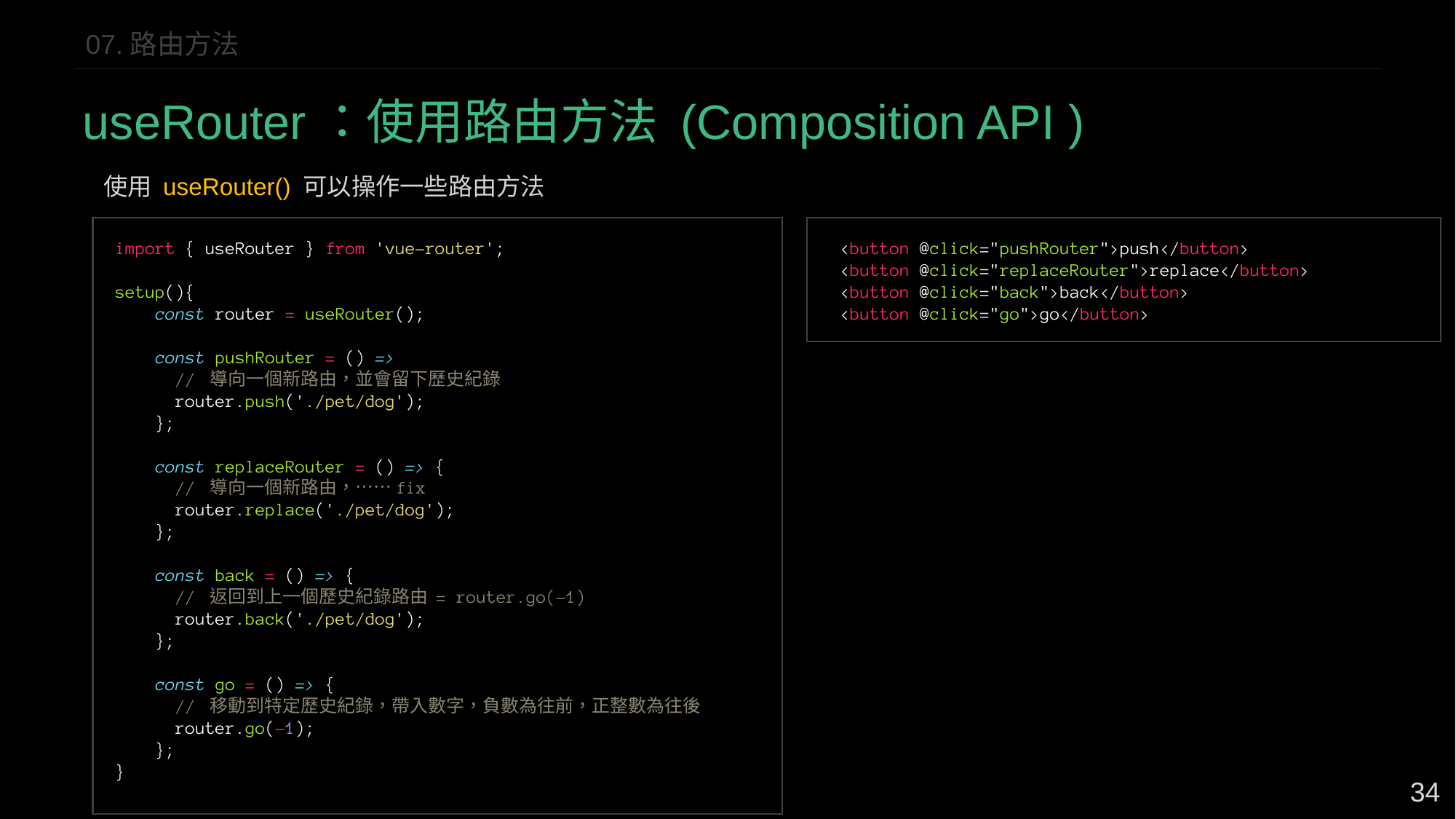

07.路由方法
useRouter：使用路由方法 (Composition API )
使用 useRouter() 可以操作一些路由方法

import { useRouter } from 'vue-router';

setup(){
    const router = useRouter();
    const pushRouter = () =>
      // 導向一個新路由，並會留下歷史紀錄
      router.push('./pet/dog');
    };
    const replaceRouter = () => {
      // 導向一個新路由，……fix
      router.replace('./pet/dog');
    };
    const back = () => {
      // 返回到上一個歷史紀錄路由 = router.go(-1)
      router.back('./pet/dog');
    };
    const go = () => {
      // 移動到特定歷史紀錄，帶入數字，負數為往前，正整數為往後
      router.go(-1);
    };
}
 <button @click="pushRouter">push</button>
 <button @click="replaceRouter">replace</button>
 <button @click="back">back</button>
 <button @click="go">go</button>